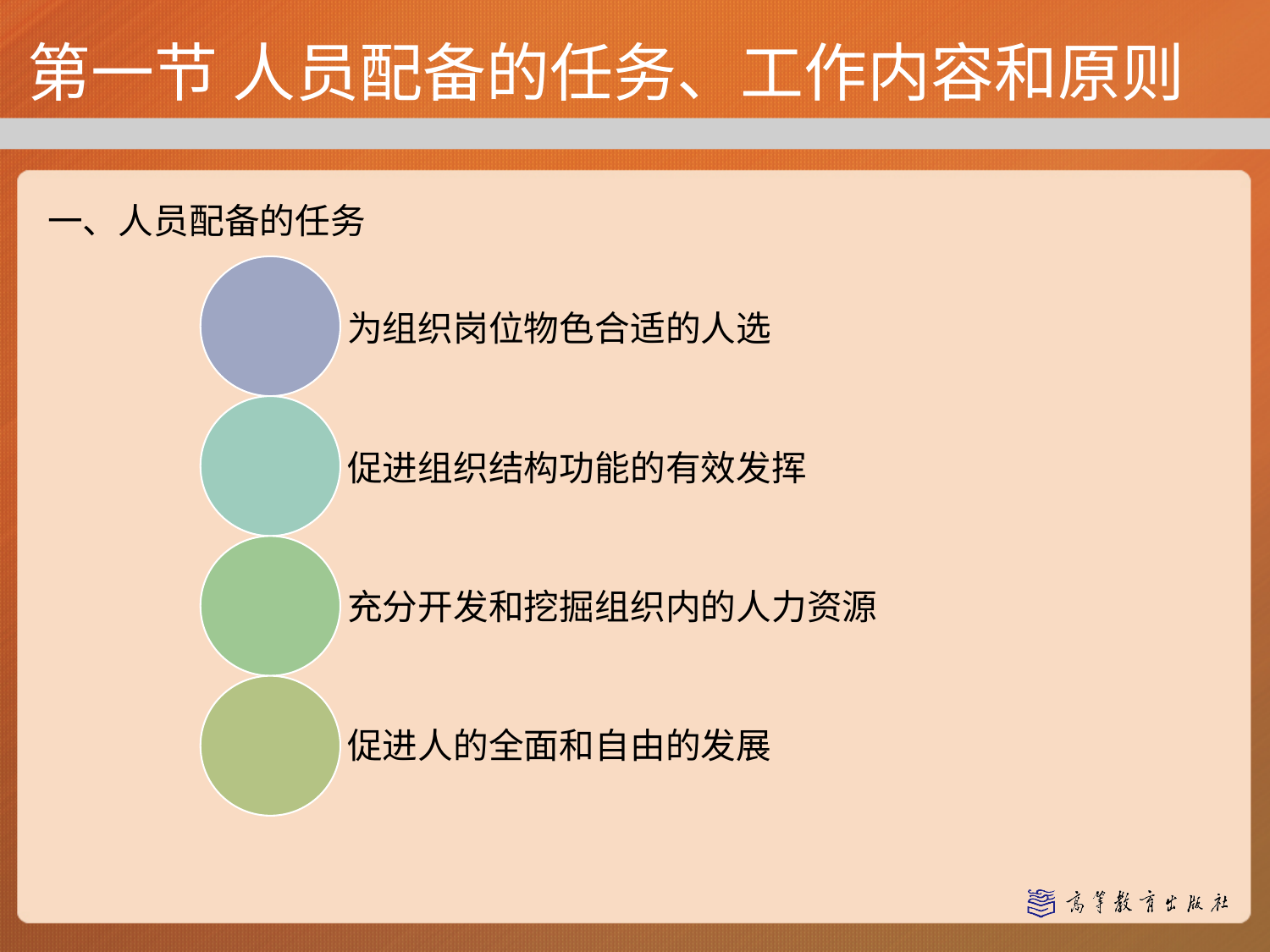

第一节 人员配备的任务、工作内容和原则
一、人员配备的任务
为组织岗位物色合适的人选
促进组织结构功能的有效发挥
充分开发和挖掘组织内的人力资源
促进人的全面和自由的发展